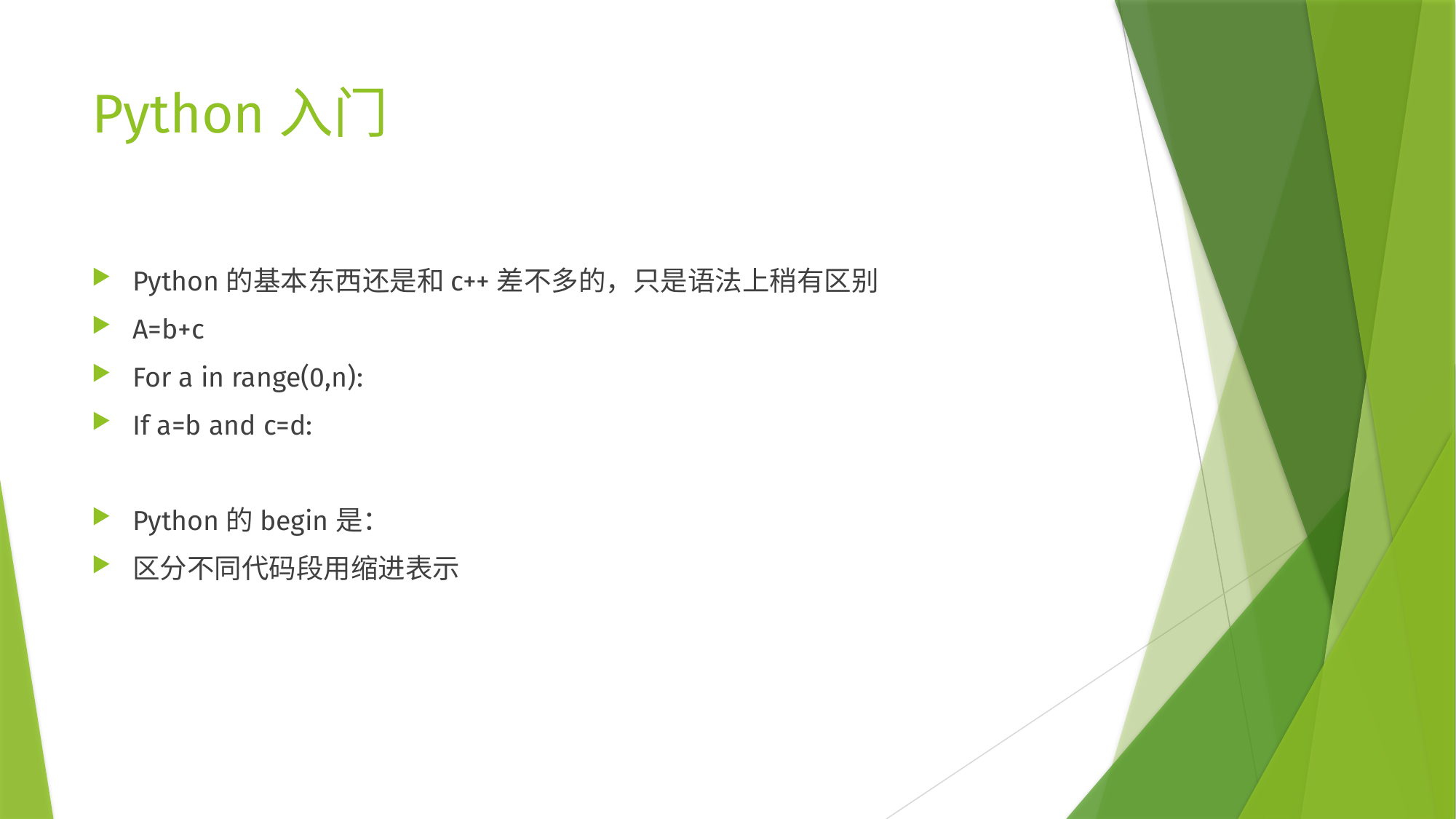

# Python入门
Python的基本东西还是和c++差不多的，只是语法上稍有区别
A=b+c
For a in range(0,n):
If a=b and c=d:

Python的begin是：
区分不同代码段用缩进表示